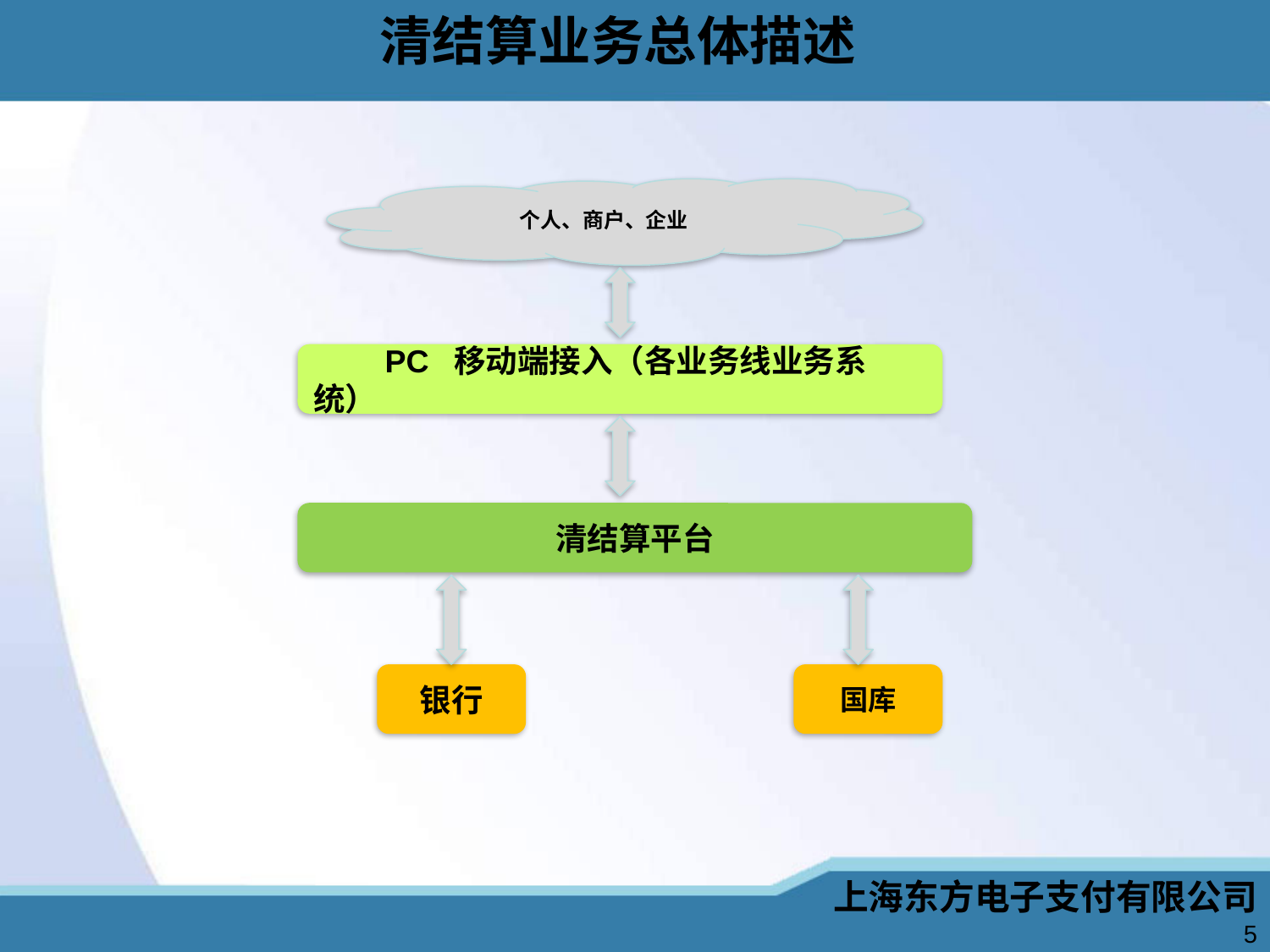

# 清结算业务总体描述
个人、商户、企业

        PC  移动端接入（各业务线业务系统）

清结算平台

银行
国库
上海东方电子支付有限公司

5